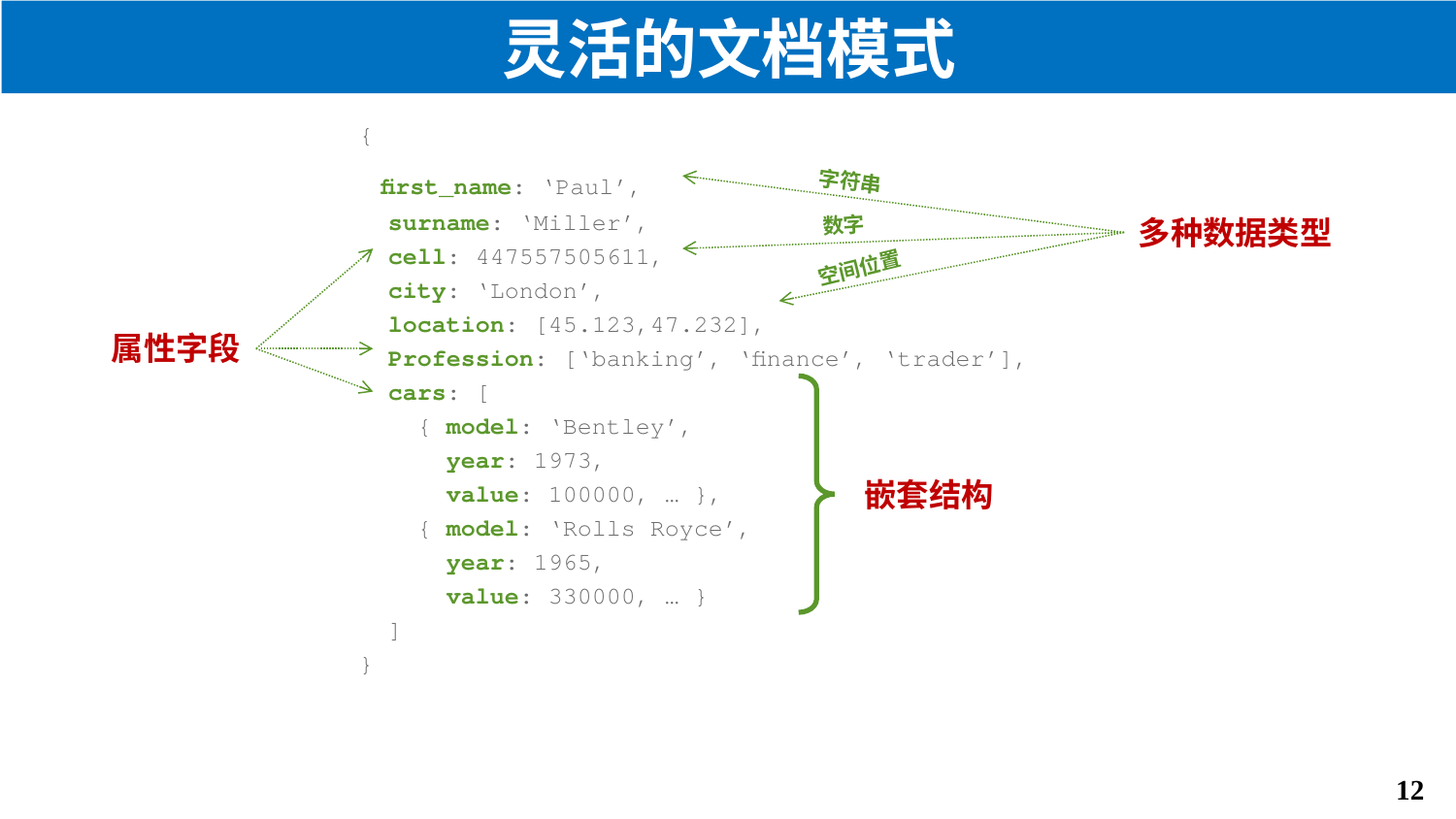

# 灵活的文档模式
{
 first_name: ‘Paul’,
  surname: ‘Miller’,
  cell: 447557505611,
  city: ‘London’,
  location: [45.123,47.232],
  Profession: [‘banking’, ‘finance’, ‘trader’],
  cars: [
    { model: ‘Bentley’,
      year: 1973,
      value: 100000, … },
    { model: ‘Rolls Royce’,
      year: 1965,
      value: 330000, … }
  ]
}
字符串
数字
多种数据类型
空间位置
属性字段

嵌套结构